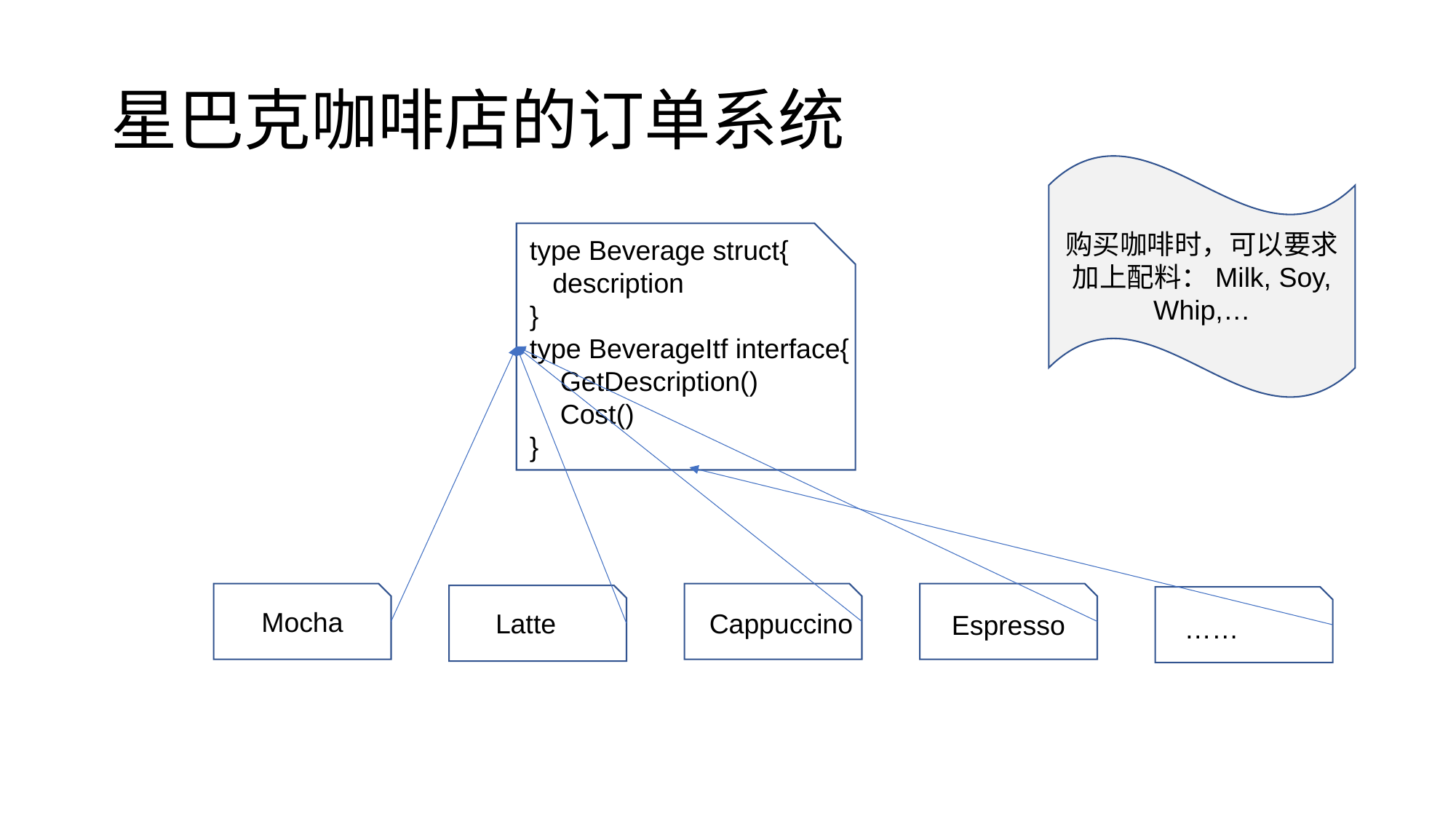

# 星巴克咖啡店的订单系统
购买咖啡时，可以要求加上配料：Milk, Soy, Whip,…

type Beverage struct{
   description
}
type BeverageItf interface{
    GetDescription()
    Cost()
}

Mocha

Cappuccino

Espresso

Latte

……